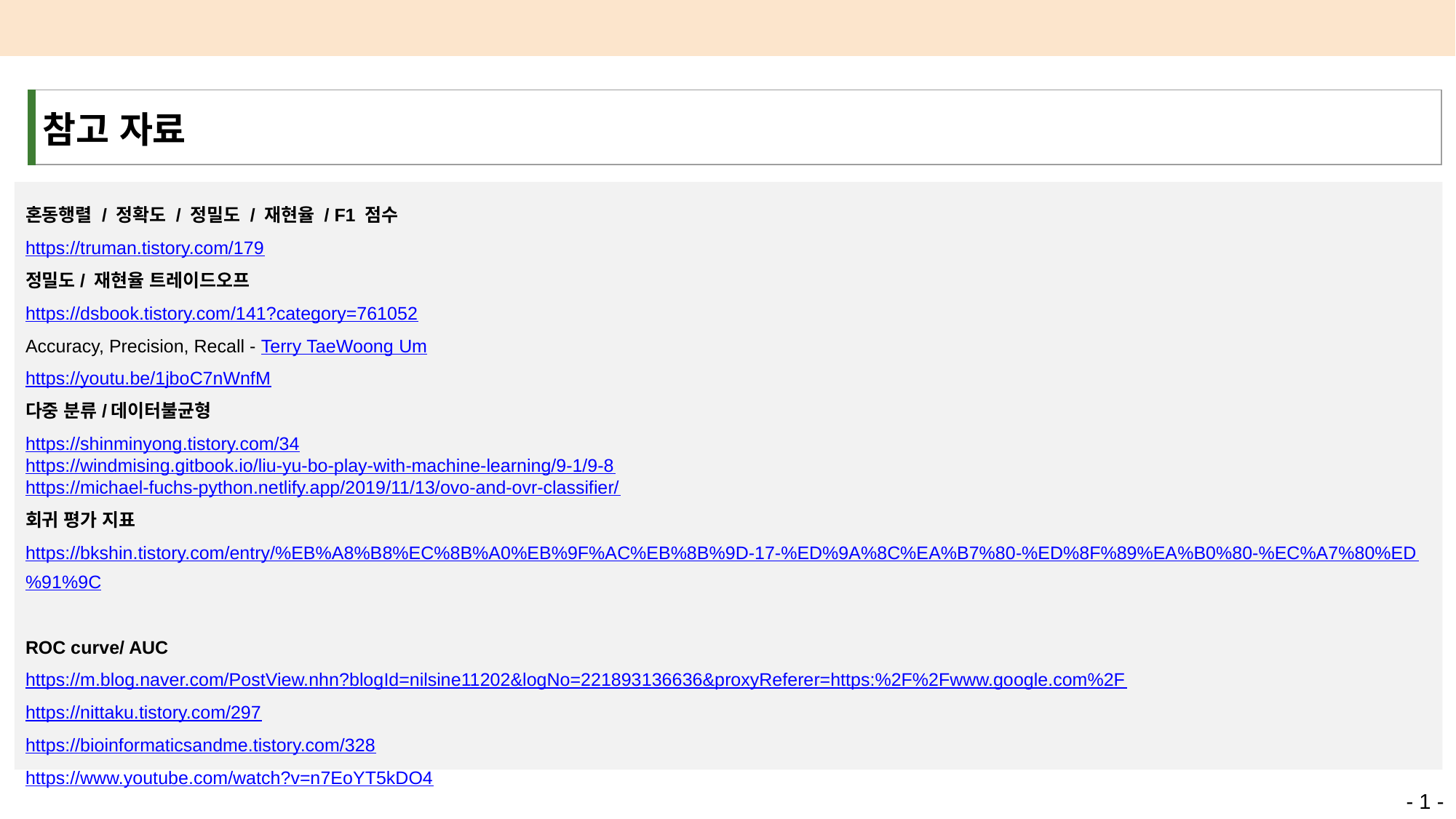

|  |  |  |
| --- | --- | --- |
| 참고 자료 |
| --- |
혼동행렬 / 정확도 / 정밀도 / 재현율 / F1 점수
https://truman.tistory.com/179
정밀도/ 재현율 트레이드오프
https://dsbook.tistory.com/141?category=761052
Accuracy, Precision, Recall - Terry TaeWoong Um
https://youtu.be/1jboC7nWnfM
다중 분류/데이터불균형
https://shinminyong.tistory.com/34
https://windmising.gitbook.io/liu-yu-bo-play-with-machine-learning/9-1/9-8
https://michael-fuchs-python.netlify.app/2019/11/13/ovo-and-ovr-classifier/
회귀 평가 지표
https://bkshin.tistory.com/entry/%EB%A8%B8%EC%8B%A0%EB%9F%AC%EB%8B%9D-17-%ED%9A%8C%EA%B7%80-%ED%8F%89%EA%B0%80-%EC%A7%80%ED%91%9C
ROC curve/ AUC
https://m.blog.naver.com/PostView.nhn?blogId=nilsine11202&logNo=221893136636&proxyReferer=https:%2F%2Fwww.google.com%2F
https://nittaku.tistory.com/297
https://bioinformaticsandme.tistory.com/328
https://www.youtube.com/watch?v=n7EoYT5kDO4

- 1 -